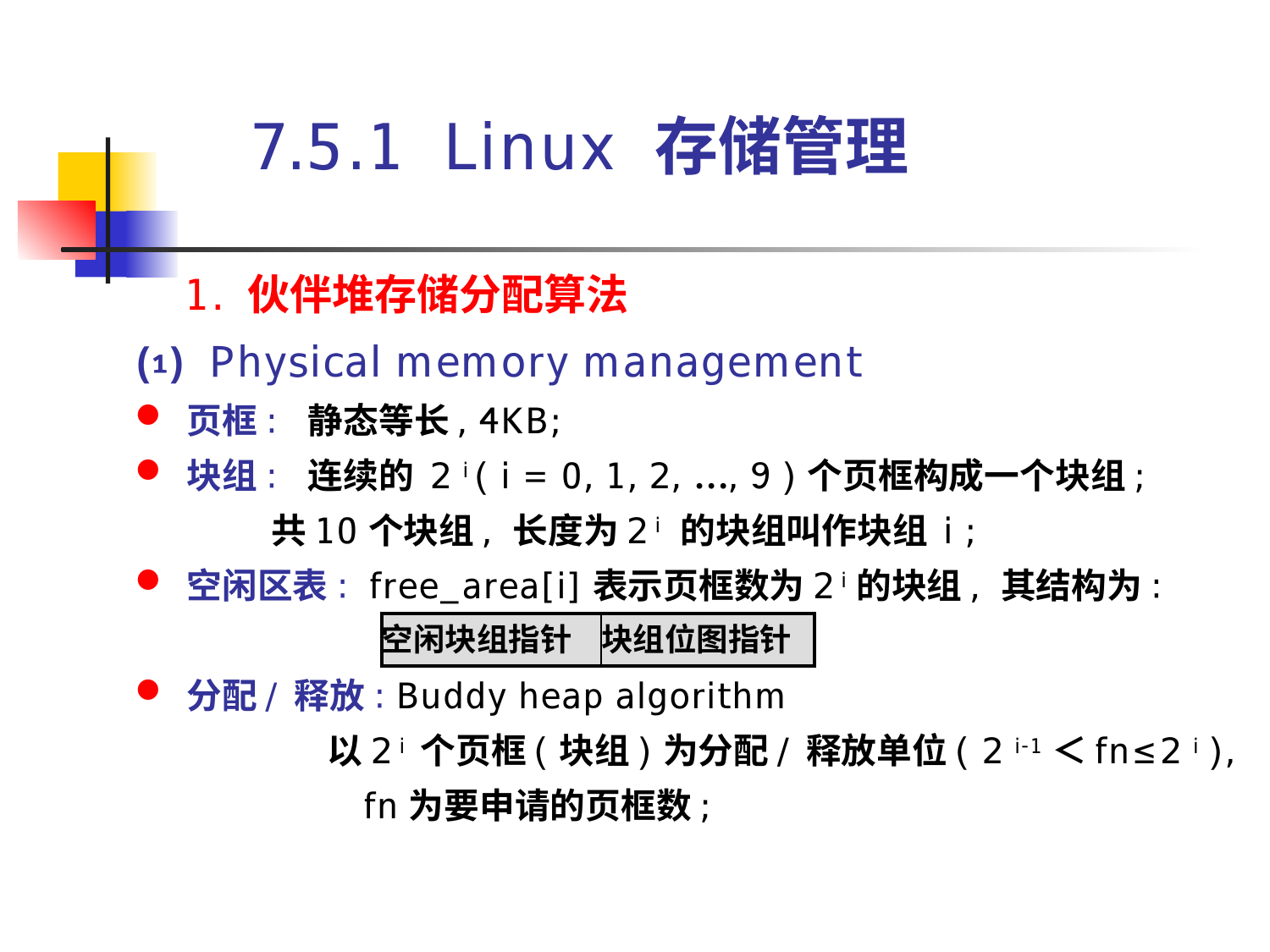

7.5.1  Linux 存储管理
1. 伙伴堆存储分配算法
⑴  Physical memory management
 页框:  静态等长, 4KB;
 块组:  连续的 2 i ( i = 0, 1, 2, …, 9 )个页框构成一个块组;
        共10个块组, 长度为2 i 的块组叫作块组 i ;
 空闲区表:  free_area[i]表示页框数为2 i的块组, 其结构为:

 分配/释放: Buddy heap algorithm
               以2 i 个页框(块组)为分配/释放单位( 2 i-1＜fn≤2 i ),
                fn为要申请的页框数;
| 空闲块组指针 | 块组位图指针 |
| --- | --- |